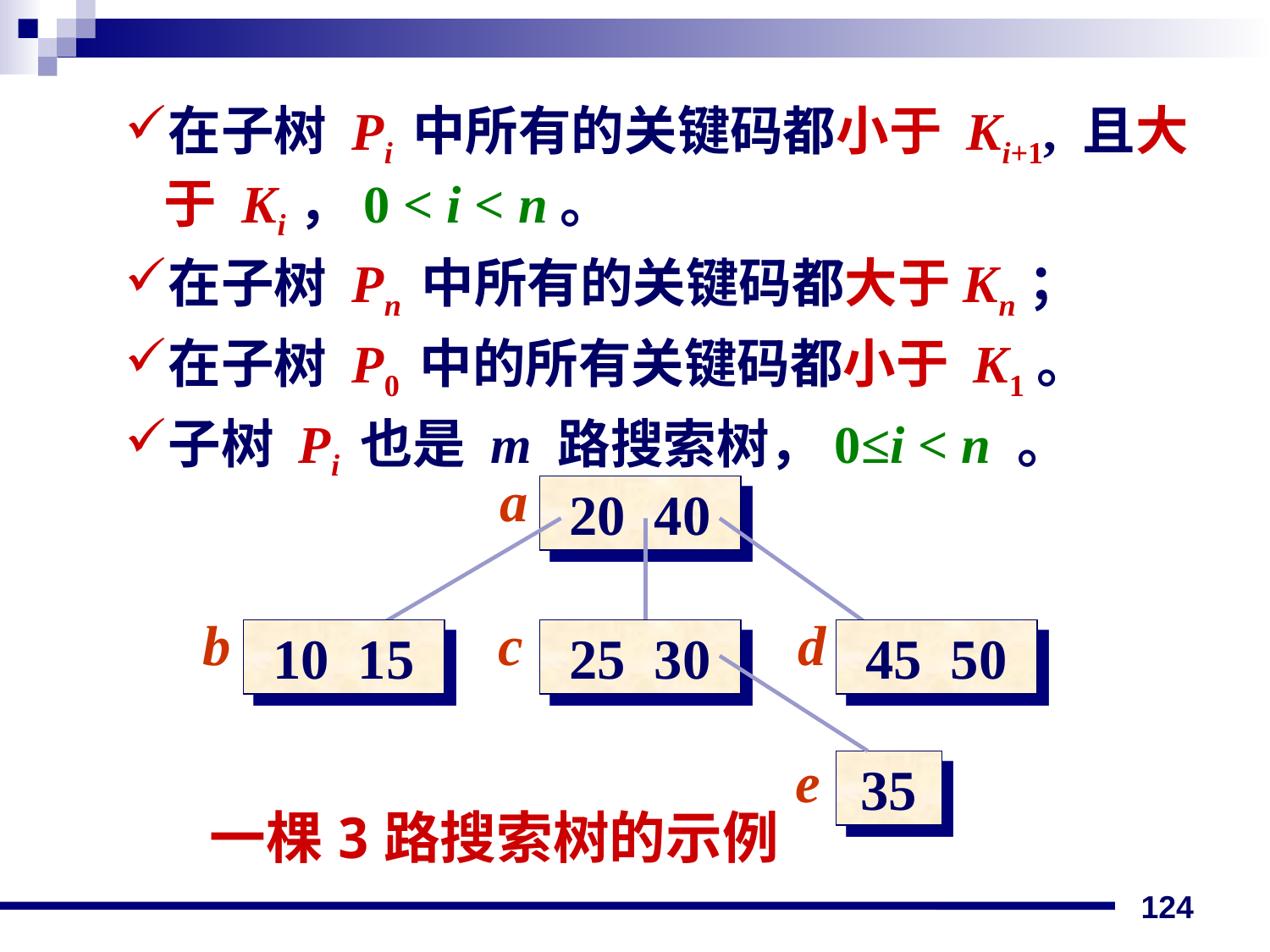

在子树 Pi 中所有的关键码都小于 Ki+1, 且大于 Ki，0 < i < n。
在子树 Pn 中所有的关键码都大于Kn；
在子树 P0 中的所有关键码都小于 K1。
子树 Pi 也是 m 路搜索树，0≤i < n 。
a
20  40

b
c
d
10  15
25  30
45  50

e
35
一棵3路搜索树的示例
124